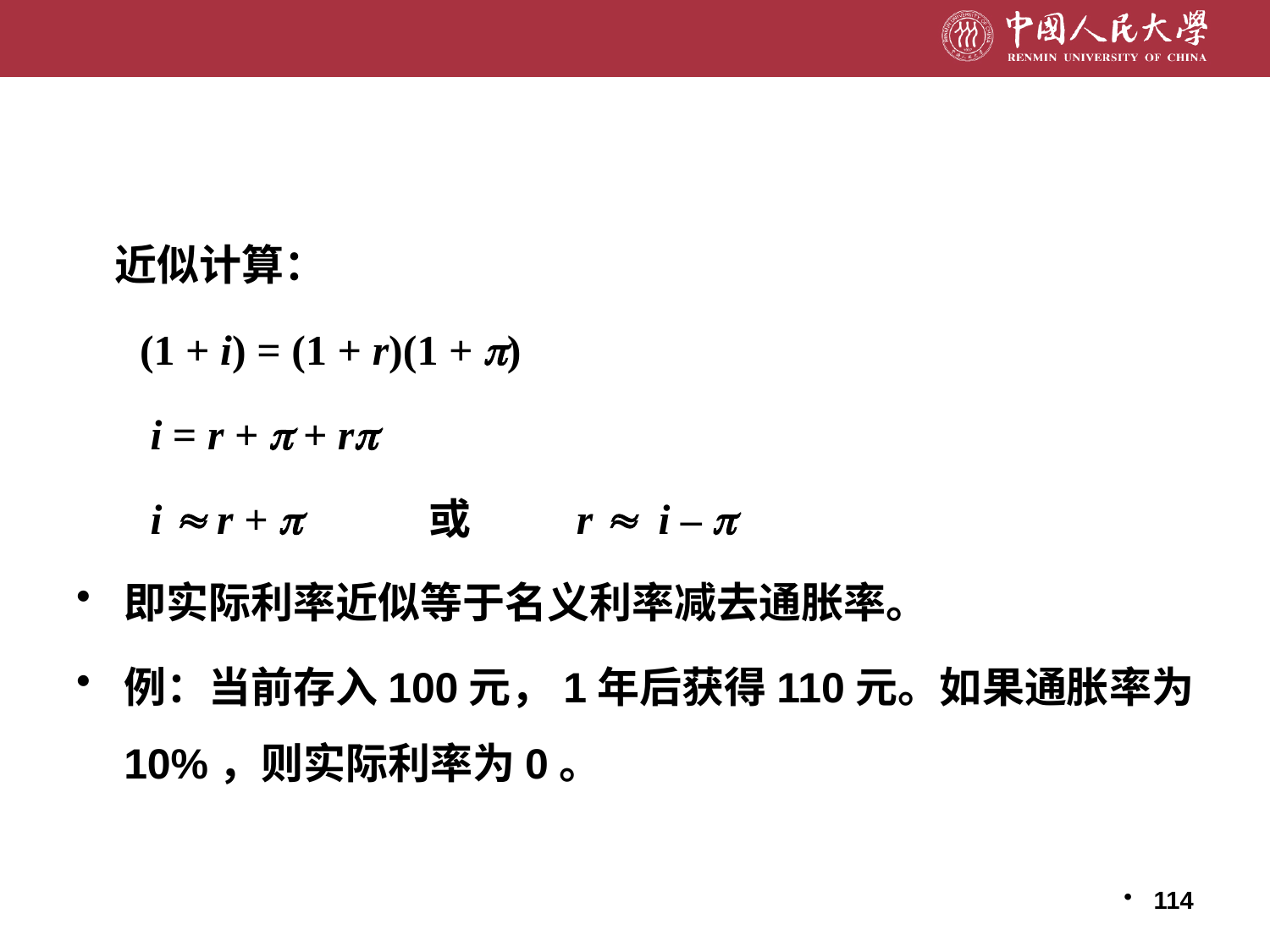

近似计算：
      (1 + i) = (1 + r)(1 + π)
       i = r + π + rπ
       i ≈ r + π           或          r ≈  i ‒ π
即实际利率近似等于名义利率减去通胀率。
例：当前存入100元，1年后获得110元。如果通胀率为10%，则实际利率为0。
114